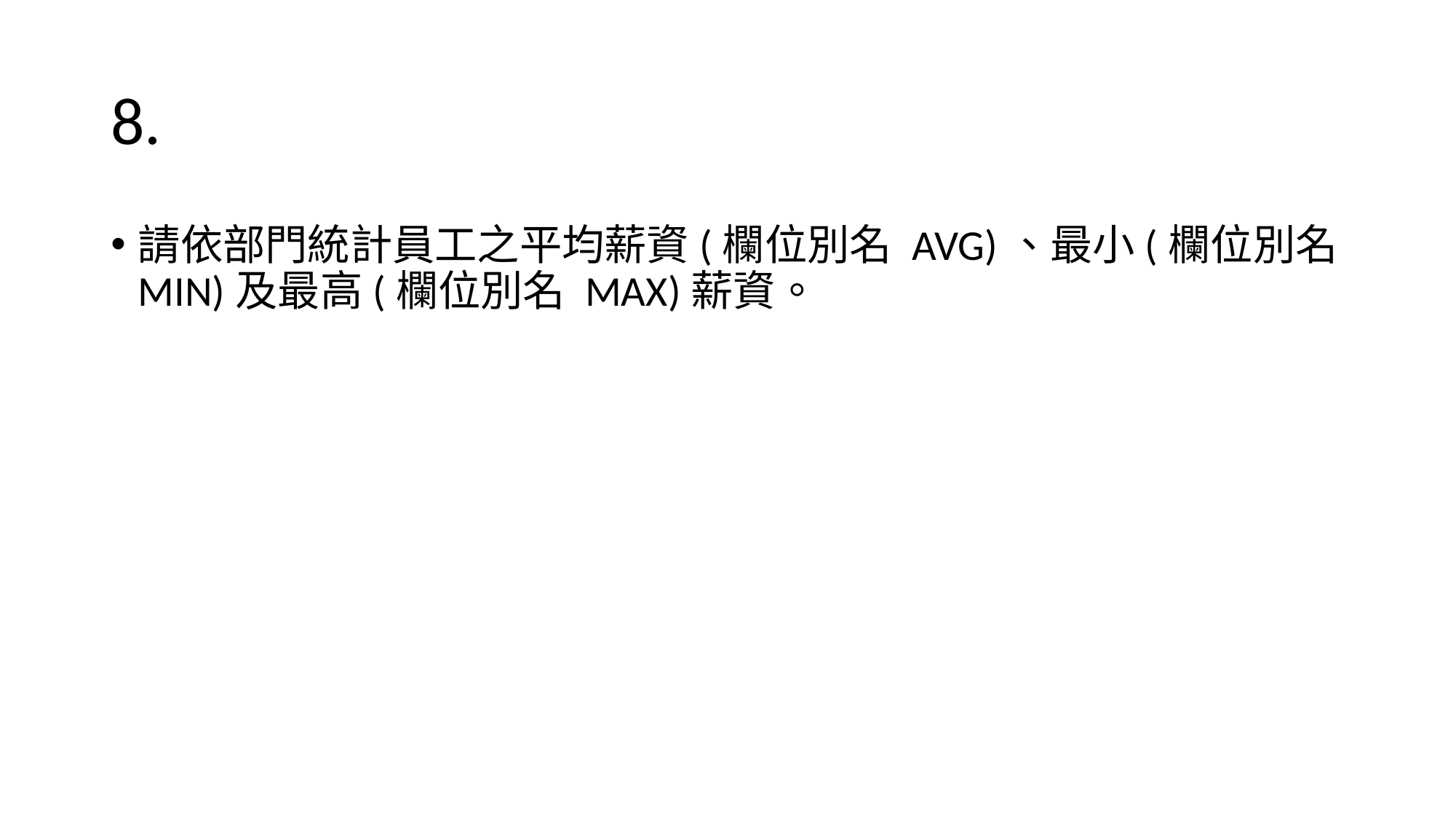

# 8.
請依部門統計員工之平均薪資(欄位別名 AVG)、最小(欄位別名 MIN)及最高(欄位別名 MAX)薪資。